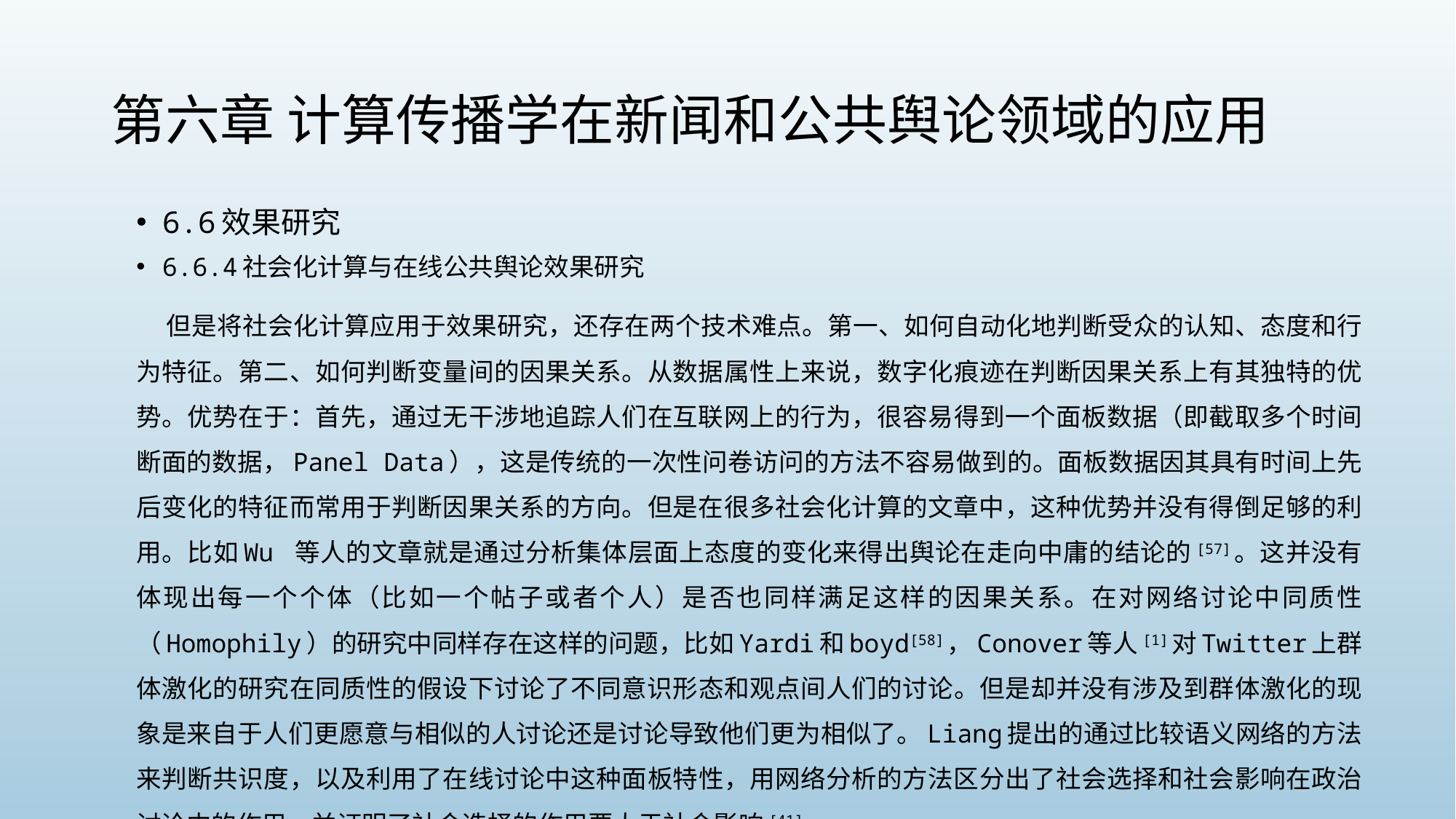

# 第六章 计算传播学在新闻和公共舆论领域的应用
6.6效果研究
6.6.4社会化计算与在线公共舆论效果研究
    但是将社会化计算应用于效果研究，还存在两个技术难点。第一、如何自动化地判断受众的认知、态度和行为特征。第二、如何判断变量间的因果关系。从数据属性上来说，数字化痕迹在判断因果关系上有其独特的优势。优势在于：首先，通过无干涉地追踪人们在互联网上的行为，很容易得到一个面板数据（即截取多个时间断面的数据，Panel Data），这是传统的一次性问卷访问的方法不容易做到的。面板数据因其具有时间上先后变化的特征而常用于判断因果关系的方向。但是在很多社会化计算的文章中，这种优势并没有得倒足够的利用。比如Wu 等人的文章就是通过分析集体层面上态度的变化来得出舆论在走向中庸的结论的[57]。这并没有体现出每一个个体（比如一个帖子或者个人）是否也同样满足这样的因果关系。在对网络讨论中同质性（Homophily）的研究中同样存在这样的问题，比如Yardi和boyd[58]，Conover等人[1]对Twitter上群体激化的研究在同质性的假设下讨论了不同意识形态和观点间人们的讨论。但是却并没有涉及到群体激化的现象是来自于人们更愿意与相似的人讨论还是讨论导致他们更为相似了。Liang提出的通过比较语义网络的方法来判断共识度，以及利用了在线讨论中这种面板特性，用网络分析的方法区分出了社会选择和社会影响在政治讨论中的作用，并证明了社会选择的作用要大于社会影响[41]。